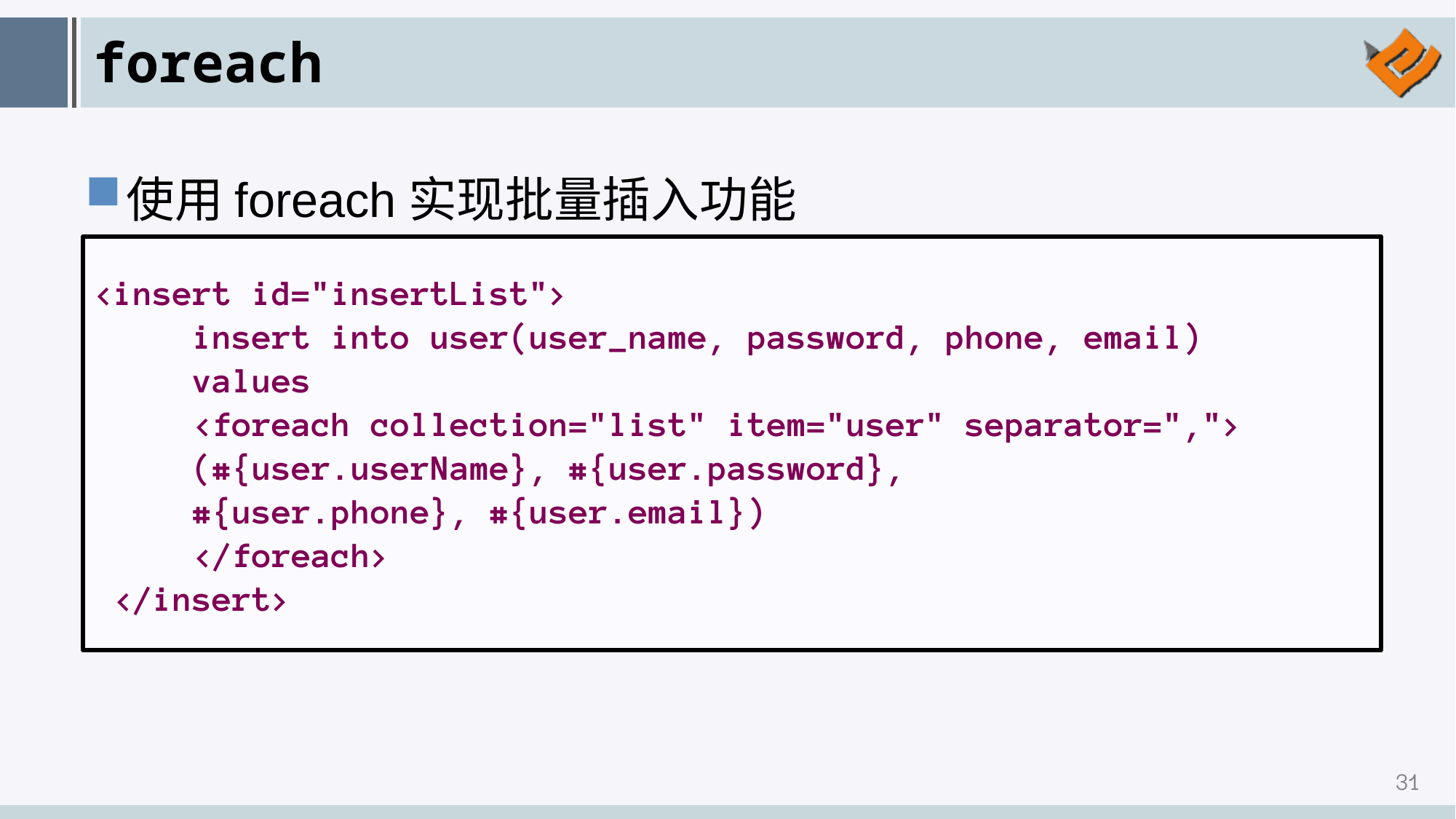

# foreach
使用foreach实现批量插入功能
<insert id="insertList">
     insert into user(user_name, password, phone, email)
     values
     <foreach collection="list" item="user" separator=",">
     (#{user.userName}, #{user.password},
     #{user.phone}, #{user.email})
     </foreach>
 </insert>